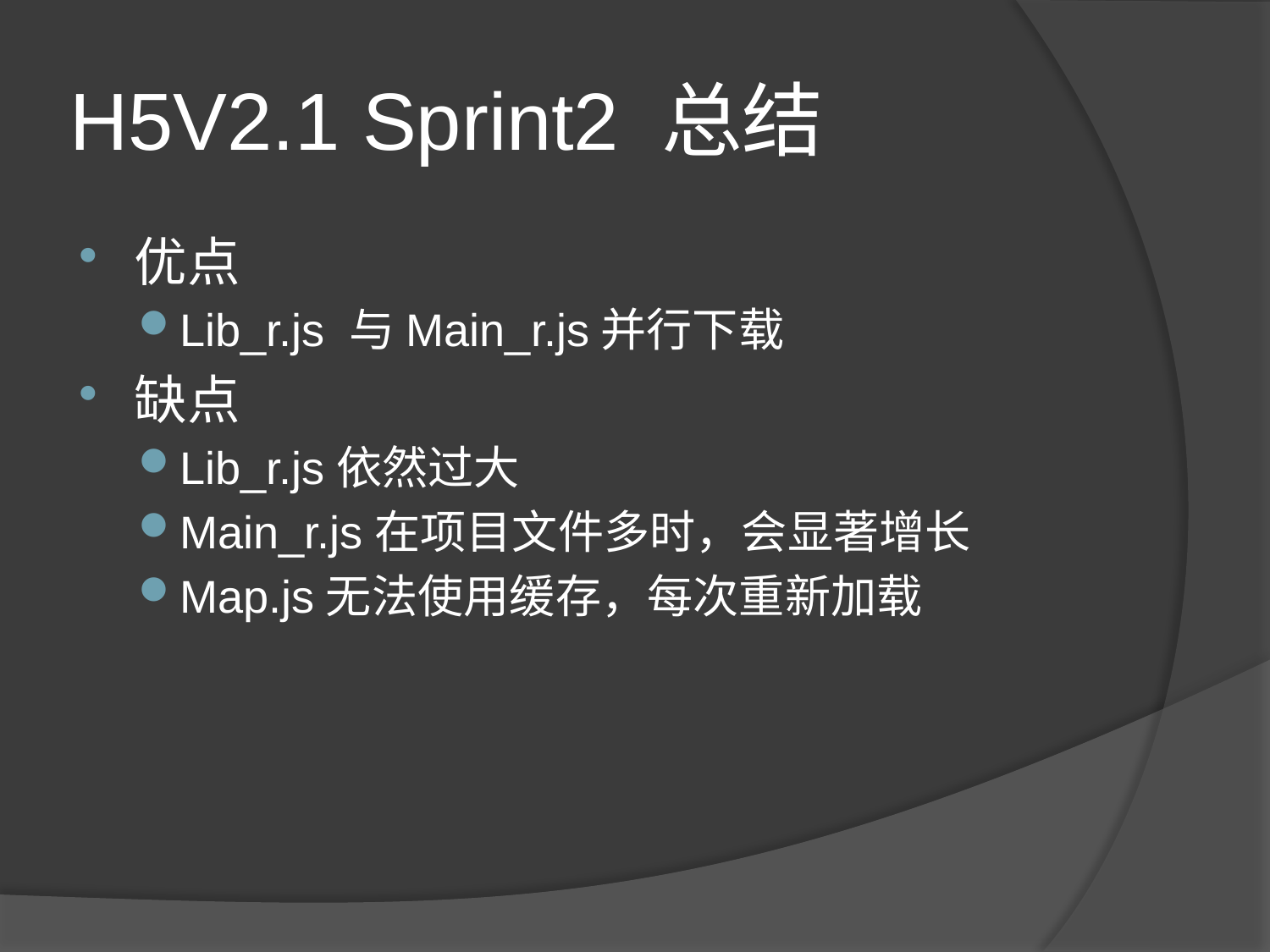

# H5V2.1 Sprint2 总结
优点
Lib_r.js 与Main_r.js并行下载
缺点
Lib_r.js依然过大
Main_r.js在项目文件多时，会显著增长
Map.js无法使用缓存，每次重新加载